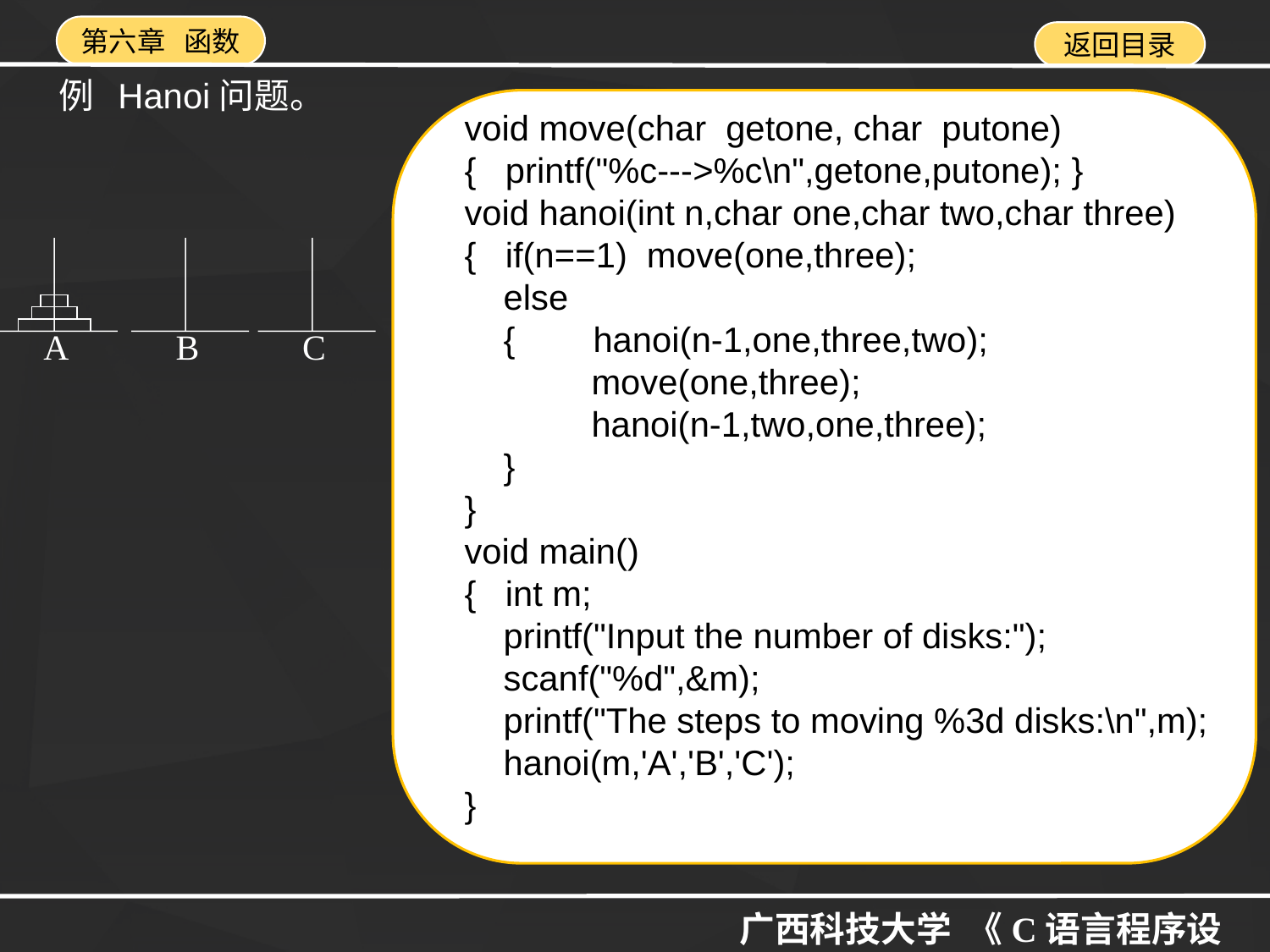

例  Hanoi问题。

void move(char  getone, char  putone)
{   printf("%c--->%c\n",getone,putone); }
void hanoi(int n,char one,char two,char three)
{   if(n==1)  move(one,three);
    else
    {        hanoi(n-1,one,three,two);
	move(one,three);
	hanoi(n-1,two,one,three);
    }
}
void main()
{   int m;
    printf("Input the number of disks:");
    scanf("%d",&m);
    printf("The steps to moving %3d disks:\n",m);
    hanoi(m,'A','B','C');
}

A

B

C